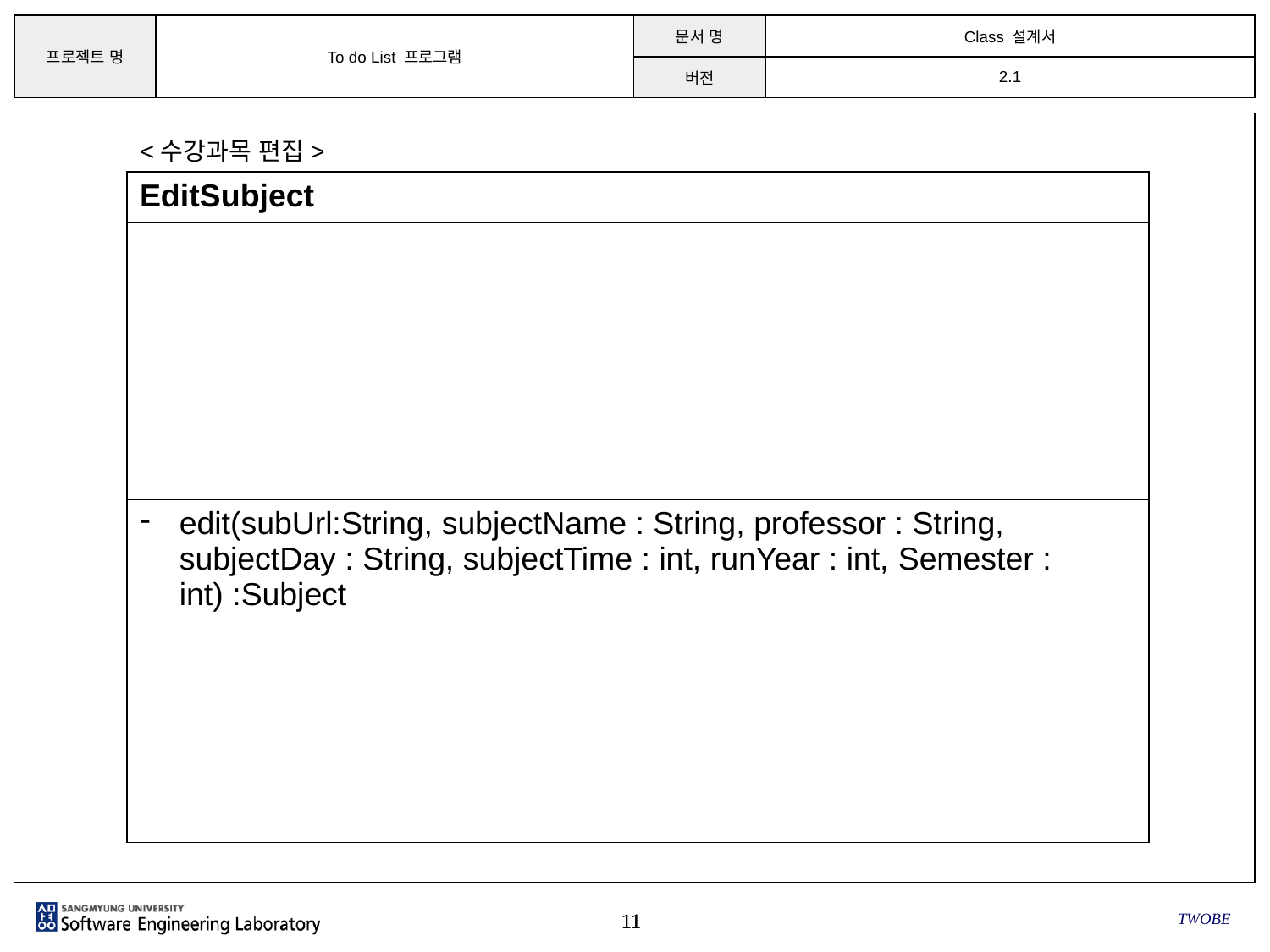

<수강과목 편집>
| EditSubject |
| --- |
|  |
| edit(subUrl:String, subjectName : String, professor : String, subjectDay : String, subjectTime : int, runYear : int, Semester : int) :Subject |
TWOBE